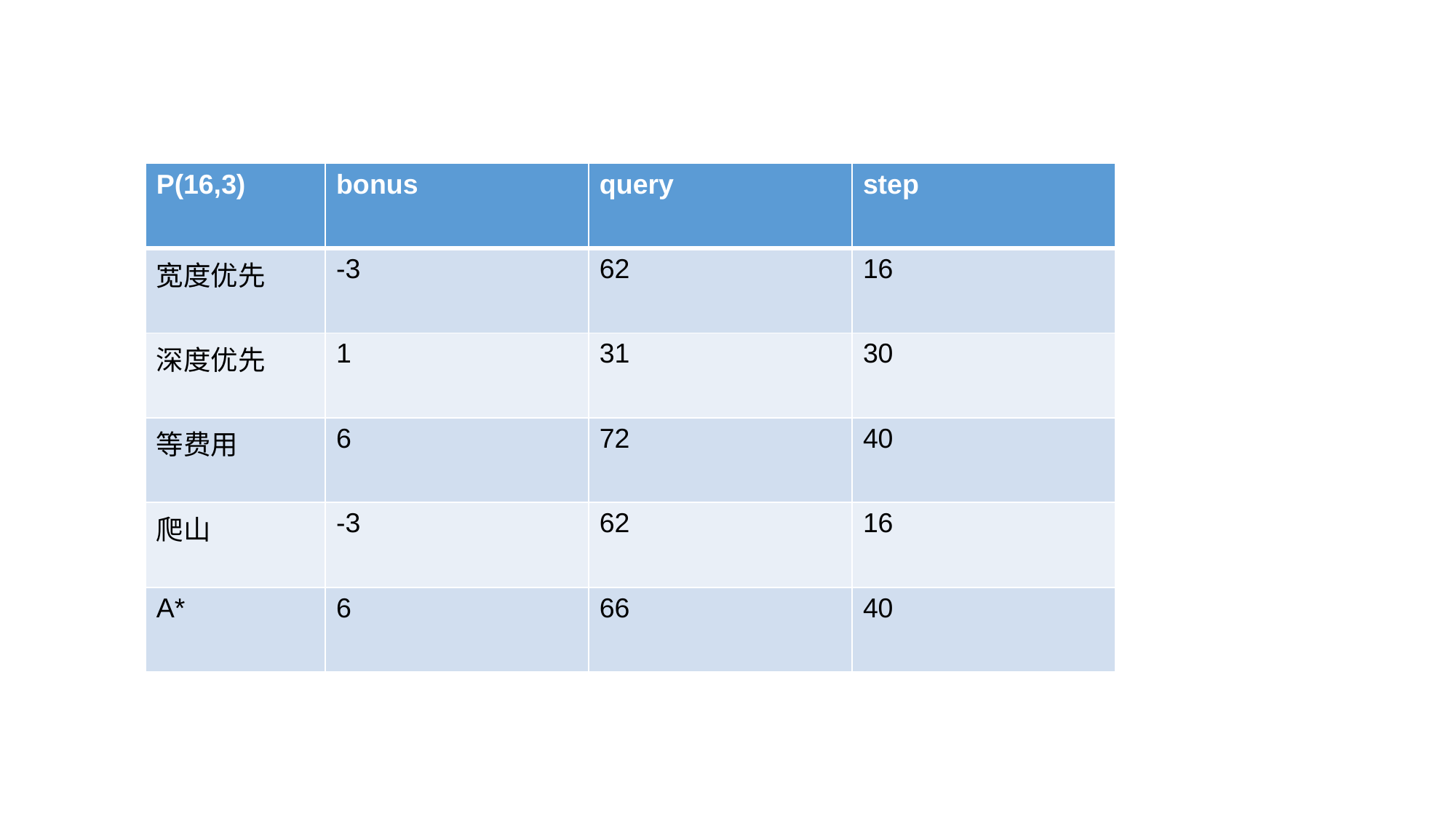

| P(16,3) | bonus | query | step |
| --- | --- | --- | --- |
| 宽度优先 | -3 | 62 | 16 |
| 深度优先 | 1 | 31 | 30 |
| 等费用 | 6 | 72 | 40 |
| 爬山 | -3 | 62 | 16 |
| A\* | 6 | 66 | 40 |